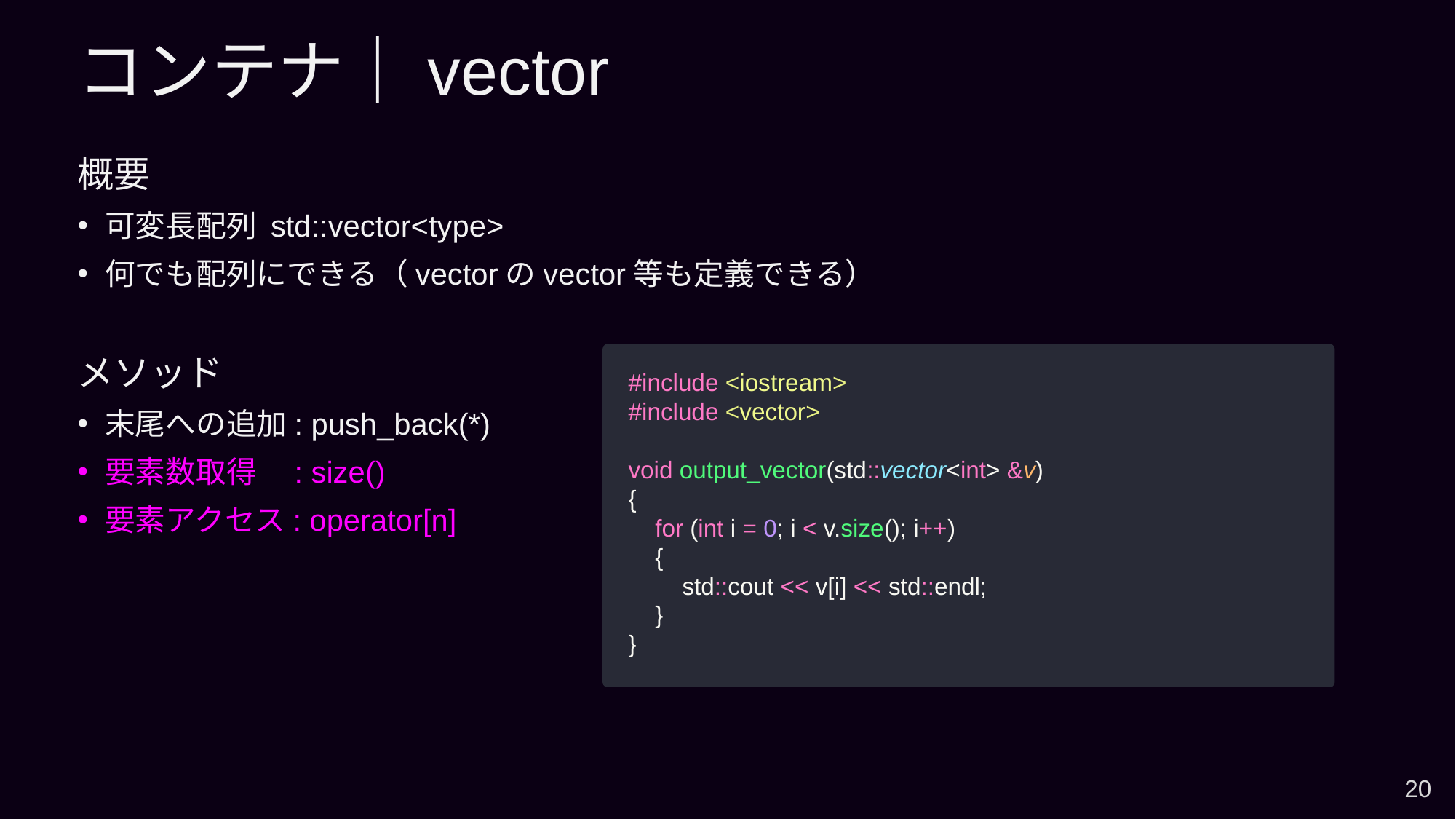

# コンテナ｜vector
概要
可変長配列 std::vector<type>
何でも配列にできる（vectorのvector等も定義できる）

メソッド
末尾への追加: push_back(*)
要素数取得　: size()
要素アクセス: operator[n]

#include <iostream>
#include <vector>
void output_vector(std::vector<int> &v)
{
    for (int i = 0; i < v.size(); i++)
    {
        std::cout << v[i] << std::endl;
    }
}
20